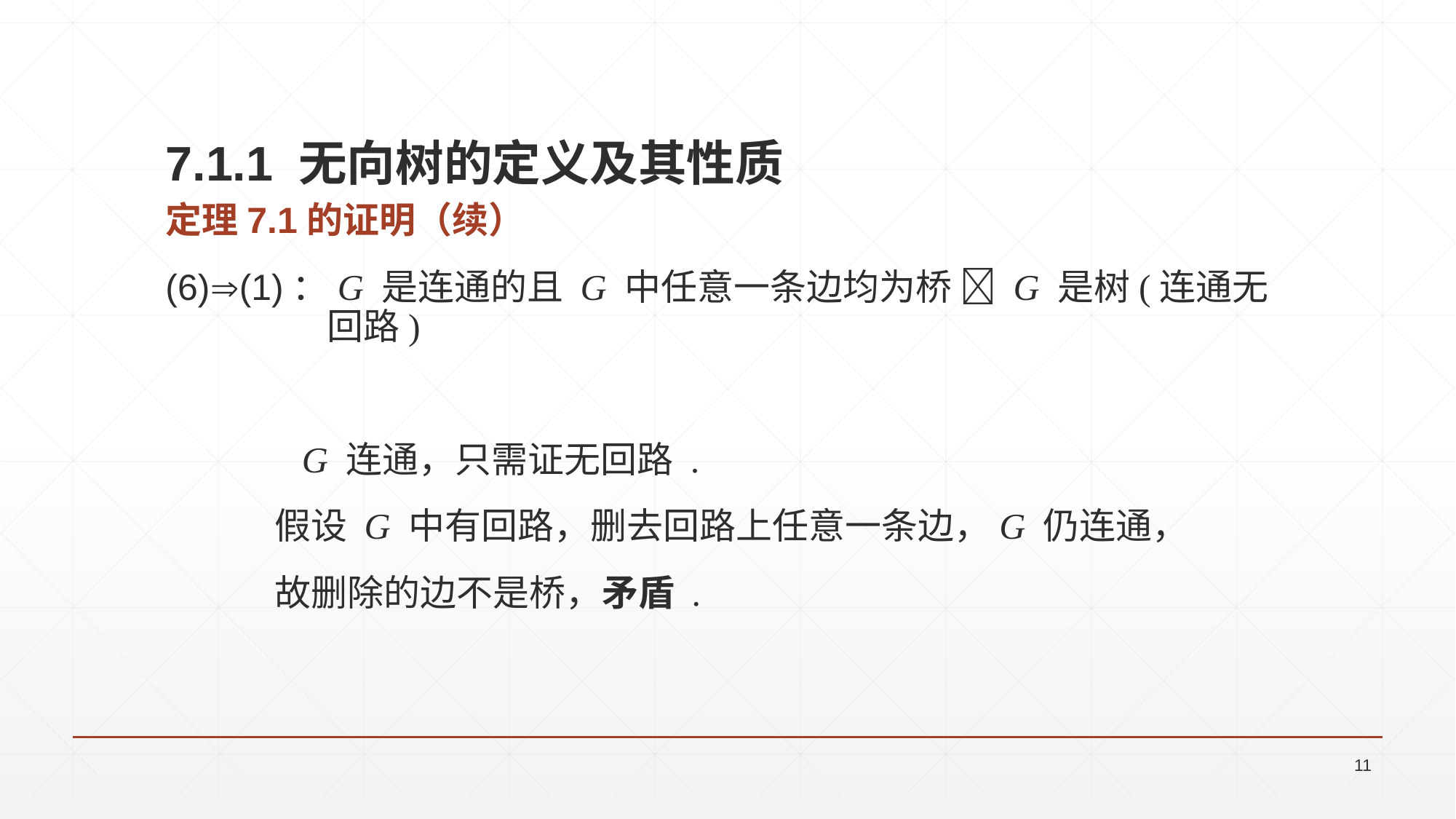

# 7.1.1 无向树的定义及其性质
定理7.1的证明（续）
(6)⇒(1)：G 是连通的且 G 中任意一条边均为桥 ⇒ G 是树(连通无回路)

		G 连通，只需证无回路 .
	假设 G 中有回路，删去回路上任意一条边，G 仍连通，
	故删除的边不是桥，矛盾 .
11